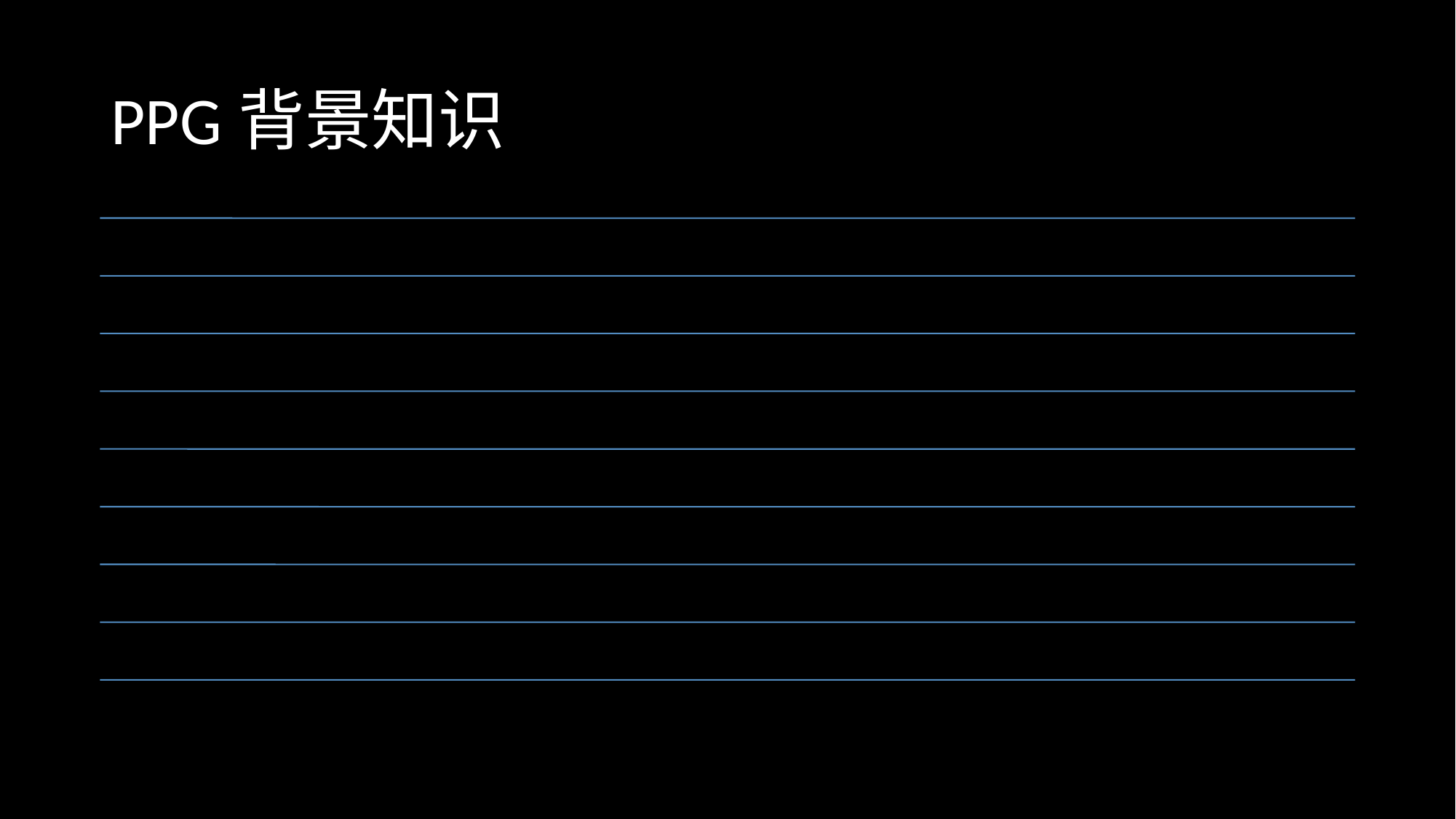

# PPG背景知识
region-of-interest (ROI)  R代表一块用于检测的皮肤
t为一个时刻
y(t) =I(αp(t) +b) +n(t)
y(t)是平均像素值
I 是入射光强度
d是血液力量（血压？）
P(t)是血液流量变化脉搏（脉搏血液流量？？？）
b是皮肤表面反射
n(t)可量化的相机噪点